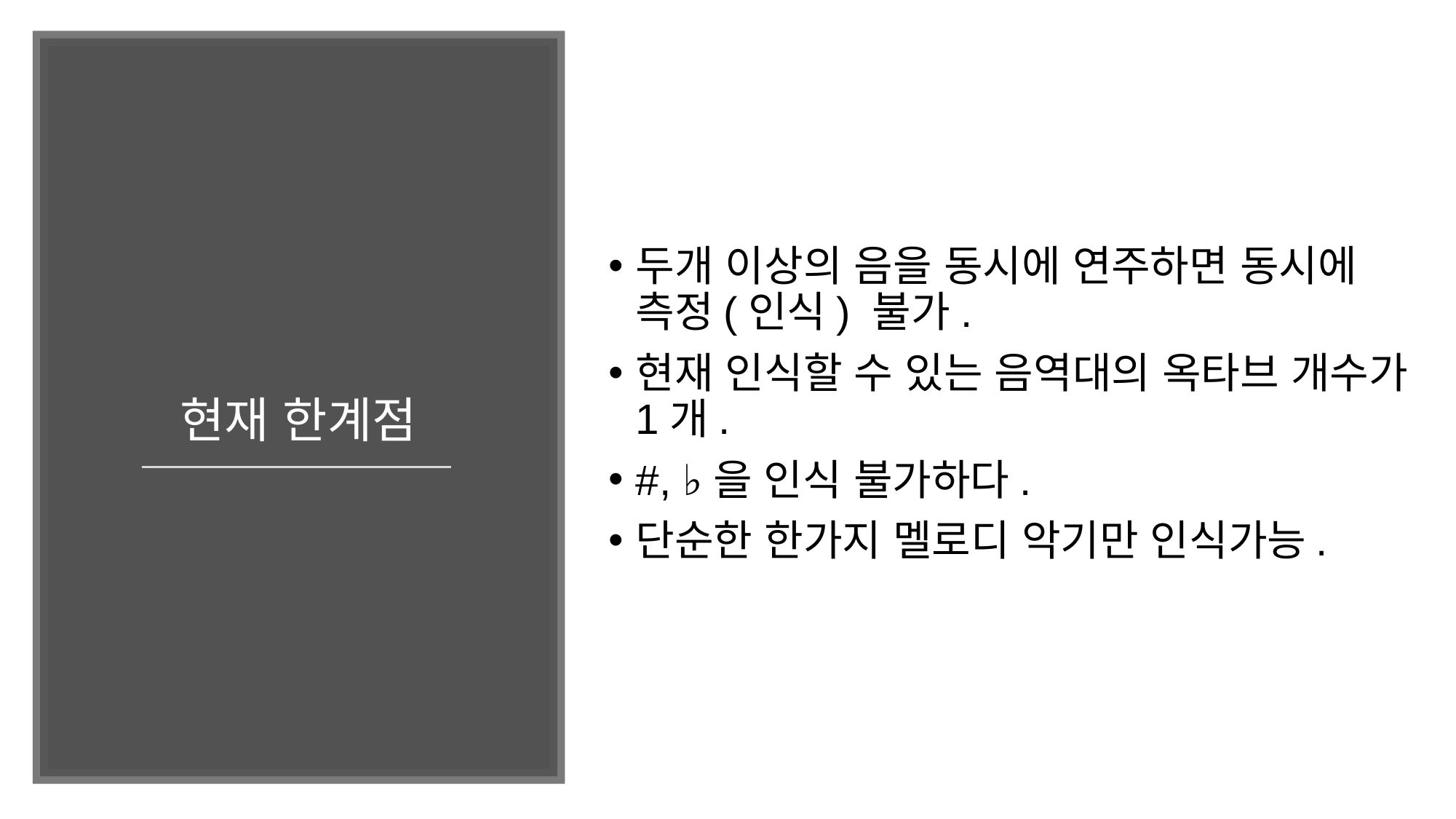

# 현재 한계점
두개 이상의 음을 동시에 연주하면 동시에 측정(인식) 불가.
현재 인식할 수 있는 음역대의 옥타브 개수가 1개.
#, ♭을 인식 불가하다.
단순한 한가지 멜로디 악기만 인식가능.